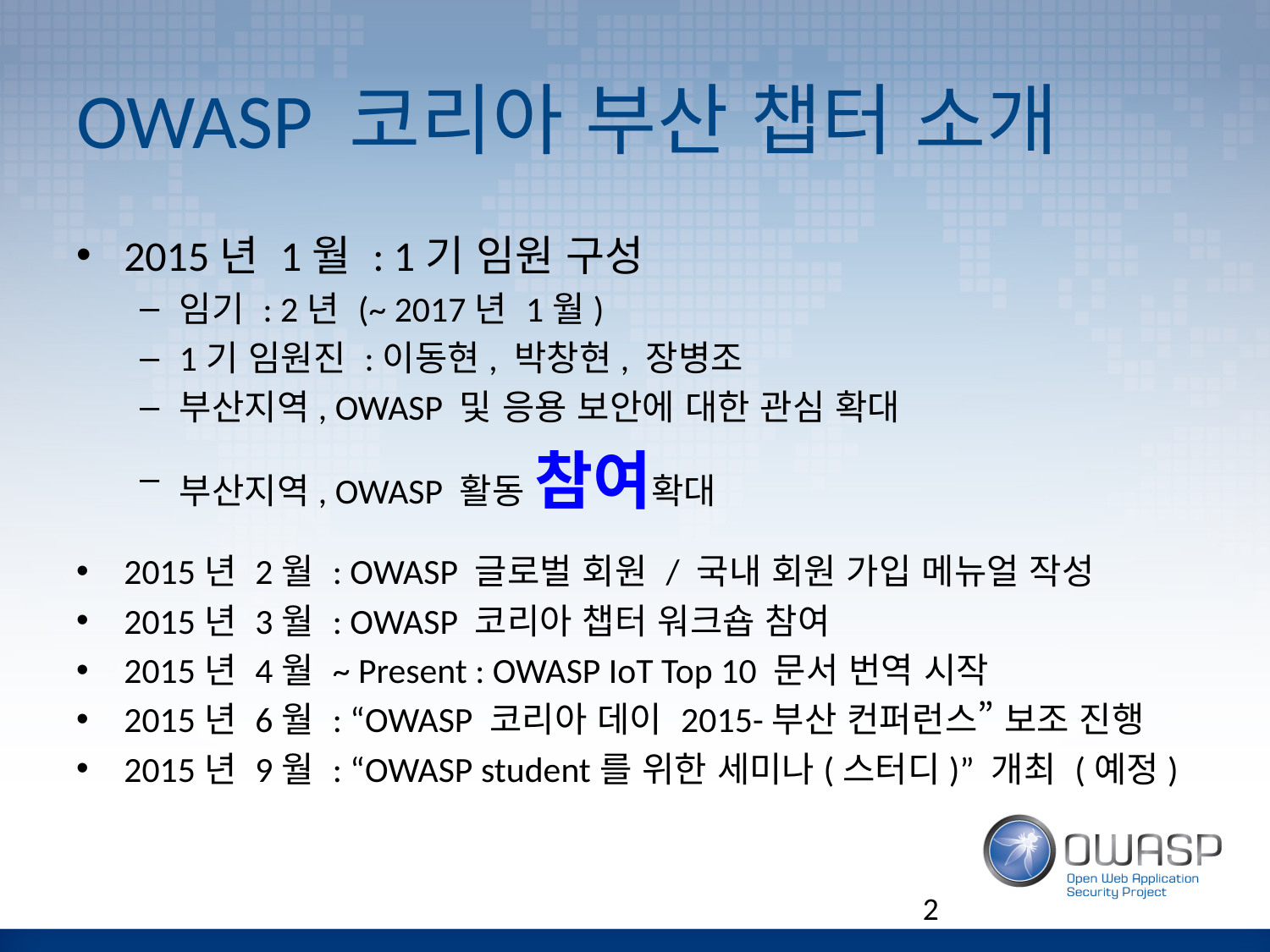

# OWASP 코리아 부산 챕터 소개
2015년 1월 : 1기 임원 구성
임기 : 2년 (~ 2017년 1월)
1기 임원진 :이동현, 박창현, 장병조
부산지역, OWASP 및 응용 보안에 대한 관심 확대
부산지역, OWASP 활동 참여확대

2015년 2월 : OWASP 글로벌 회원 / 국내 회원 가입 메뉴얼 작성
2015년 3월 : OWASP 코리아 챕터 워크숍 참여
2015년 4월 ~ Present : OWASP IoT Top 10 문서 번역 시작
2015년 6월 : “OWASP 코리아 데이 2015-부산 컨퍼런스” 보조 진행
2015년 9월 : “OWASP student를 위한 세미나(스터디)” 개최 (예정)
2